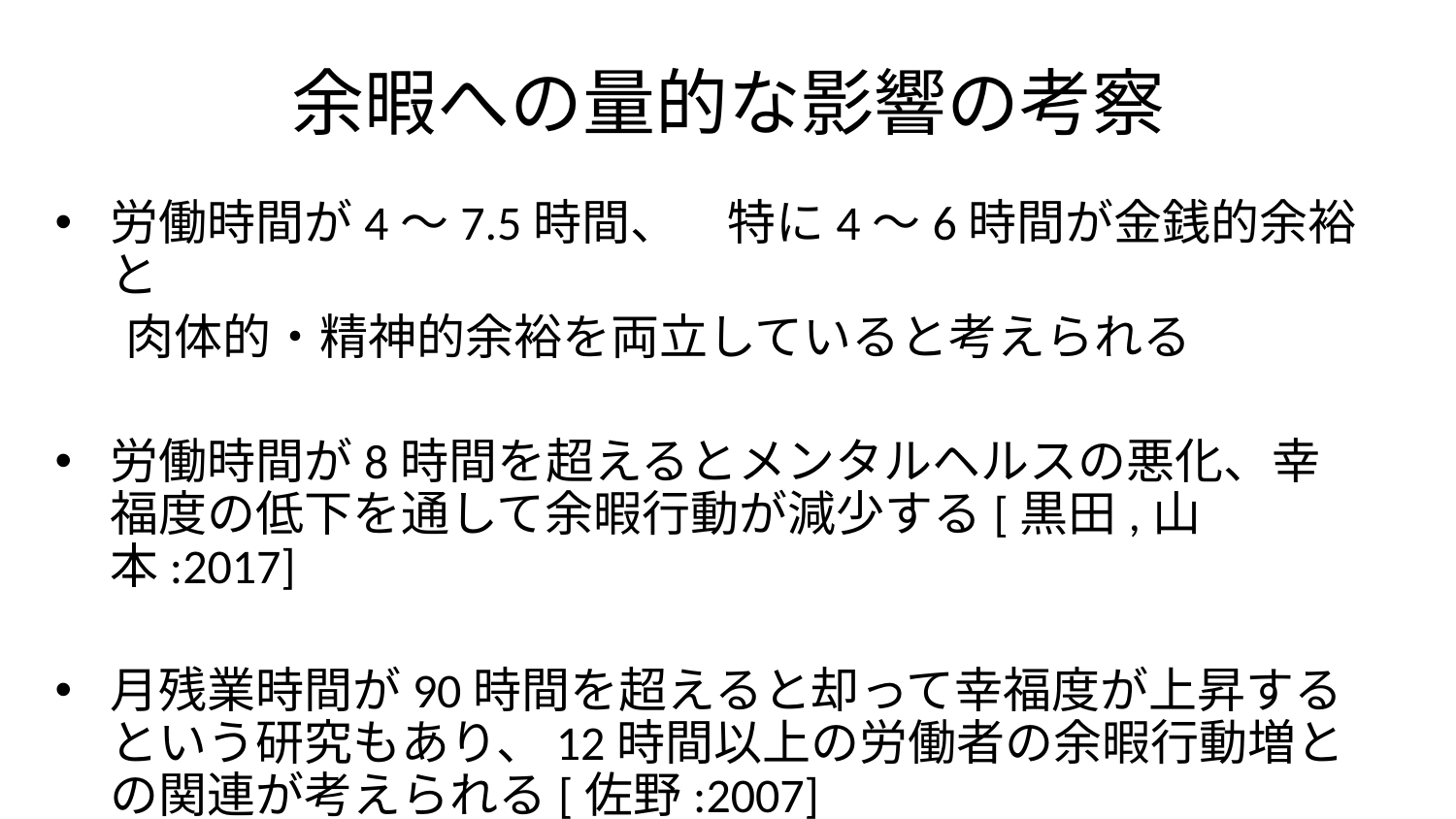

# 余暇への量的な影響の考察
労働時間が4〜7.5時間、　特に4〜6時間が金銭的余裕と
　  肉体的・精神的余裕を両立していると考えられる

労働時間が8時間を超えるとメンタルヘルスの悪化、幸福度の低下を通して余暇行動が減少する[黒田,山本:2017]

月残業時間が90時間を超えると却って幸福度が上昇するという研究もあり、12時間以上の労働者の余暇行動増との関連が考えられる[佐野:2007]